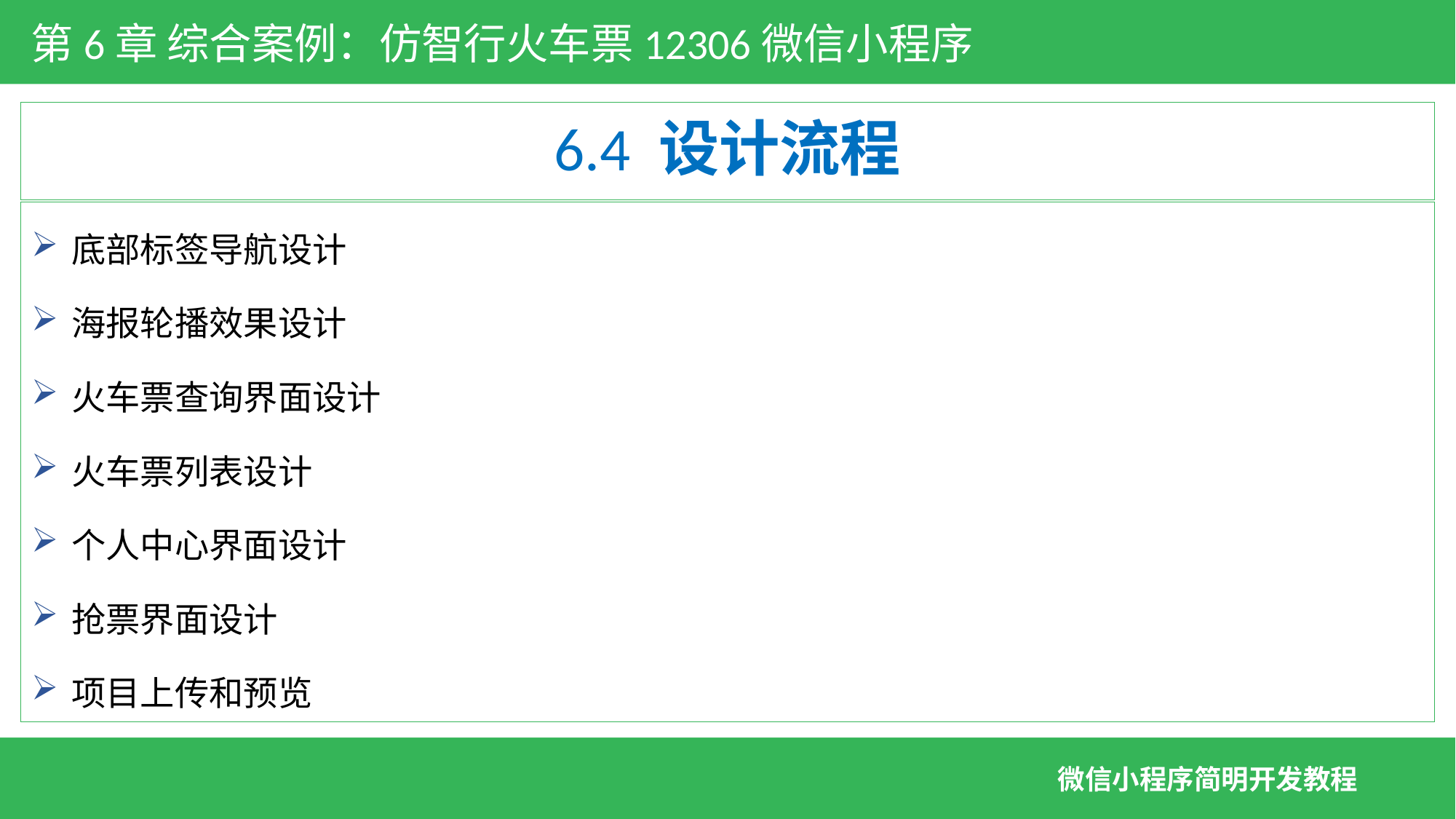

第6章 综合案例：仿智行火车票12306微信小程序

# 6.4 设计流程
 底部标签导航设计
 海报轮播效果设计
 火车票查询界面设计
 火车票列表设计
 个人中心界面设计
 抢票界面设计
 项目上传和预览

微信小程序简明开发教程